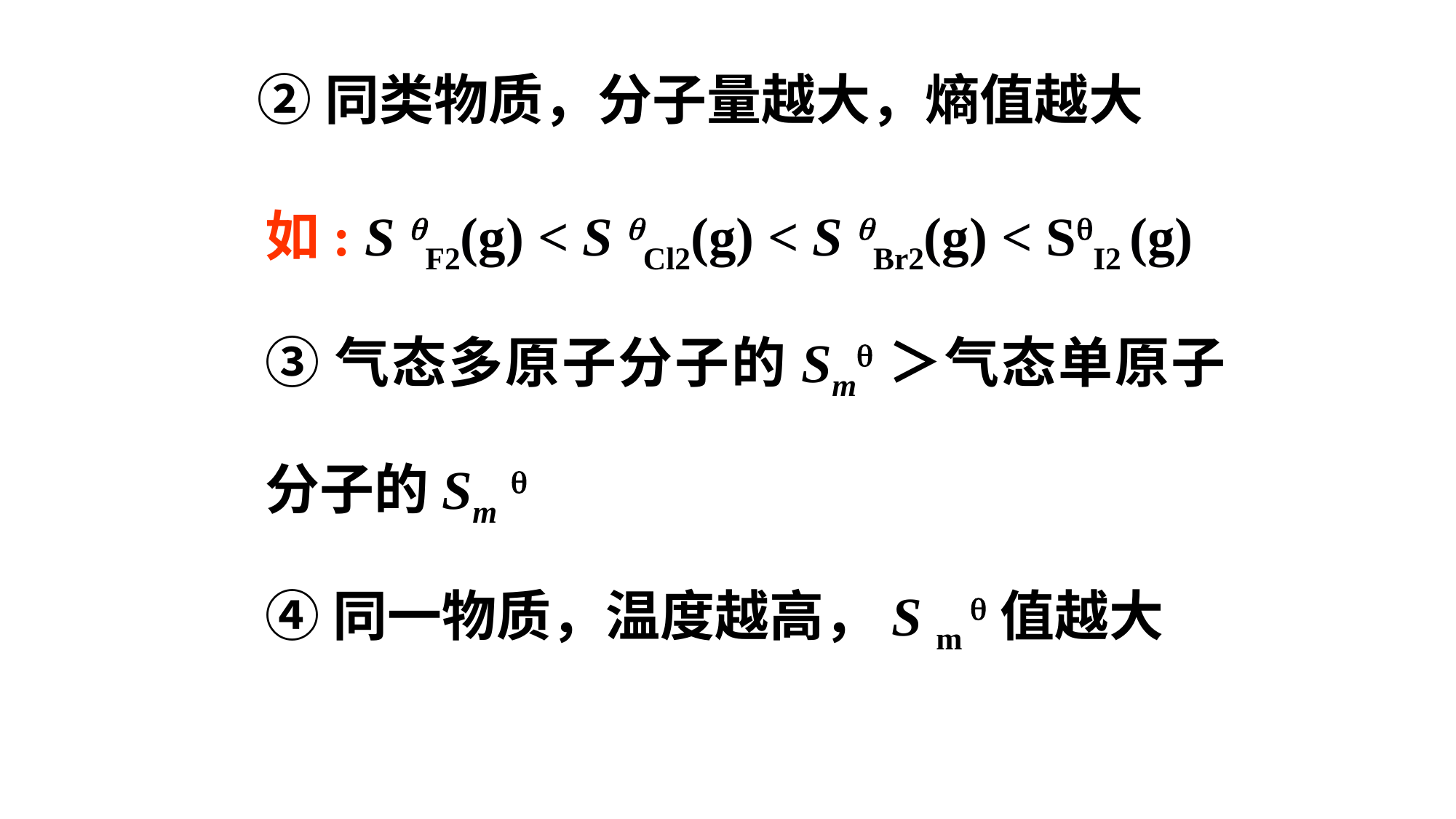

②同类物质，分子量越大，熵值越大
如: S θF2(g) < S θCl2(g) < S θBr2(g) < SθI2 (g)
③气态多原子分子的Smθ＞气态单原子分子的Sm θ
④同一物质，温度越高，S m θ值越大
17